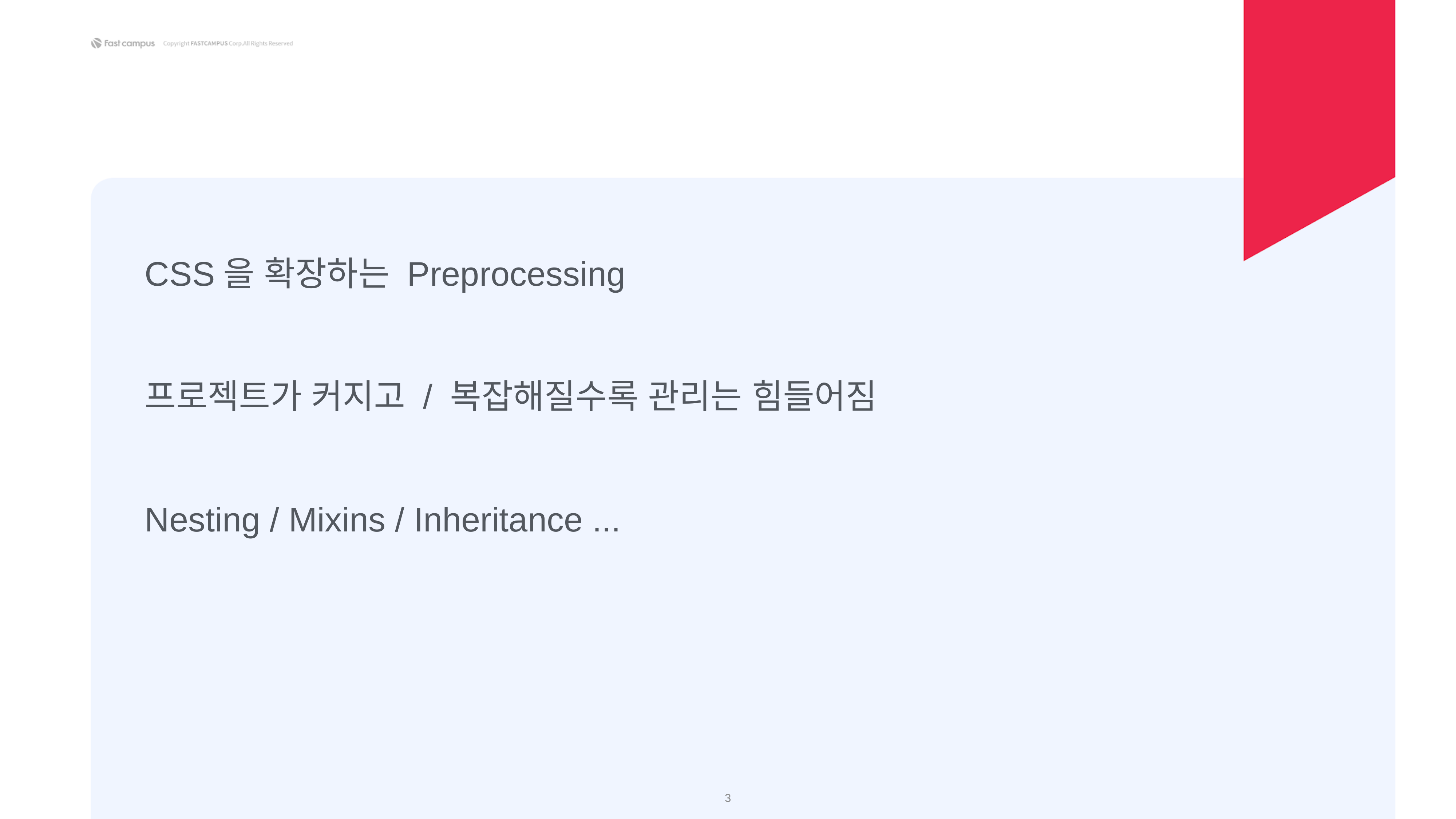

CSS을 확장하는 Preprocessing

프로젝트가 커지고 / 복잡해질수록 관리는 힘들어짐

Nesting / Mixins / Inheritance ...

3